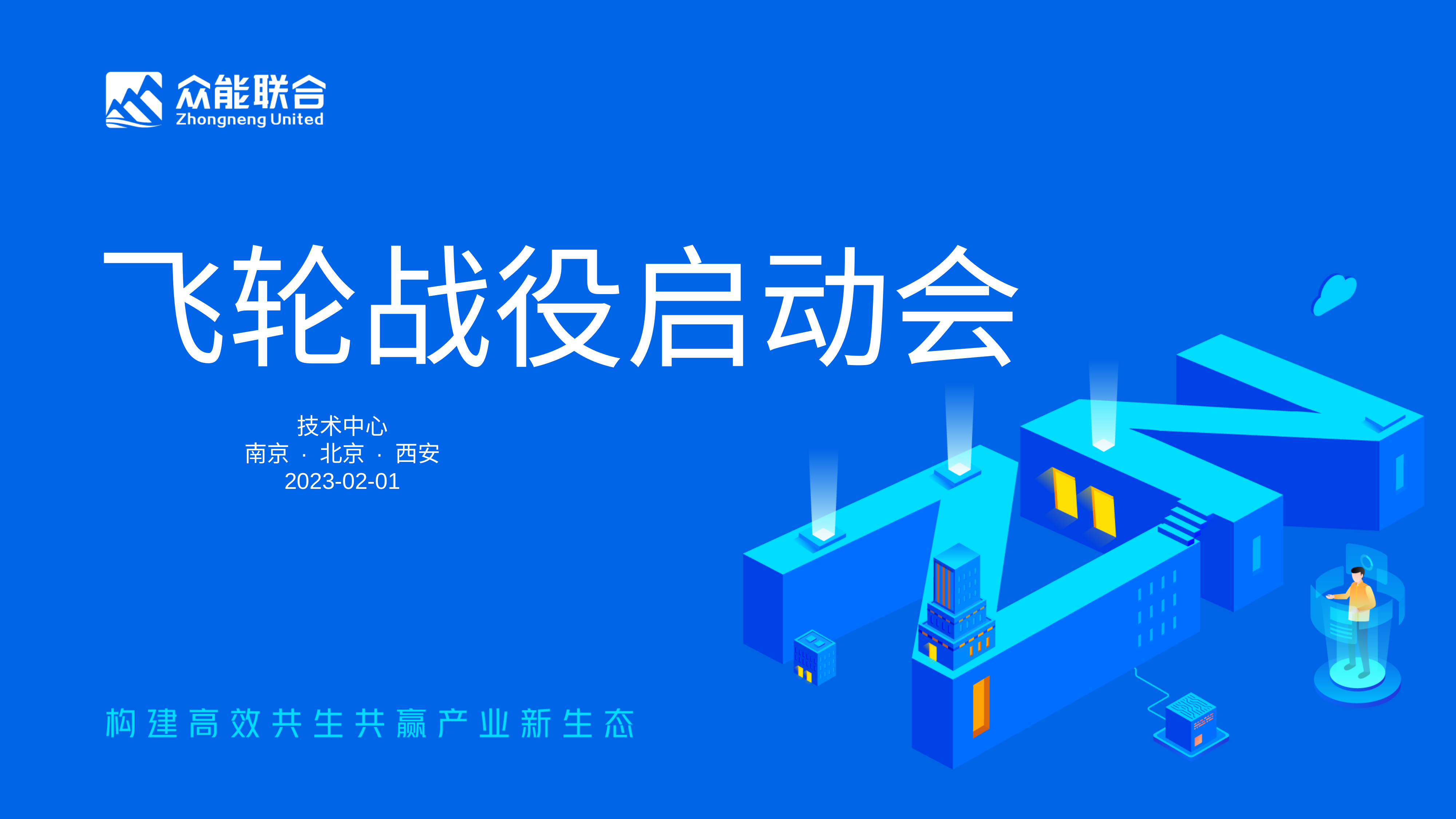

飞轮战役启动会
技术中心
南京 · 北京 · 西安
2023-02-01